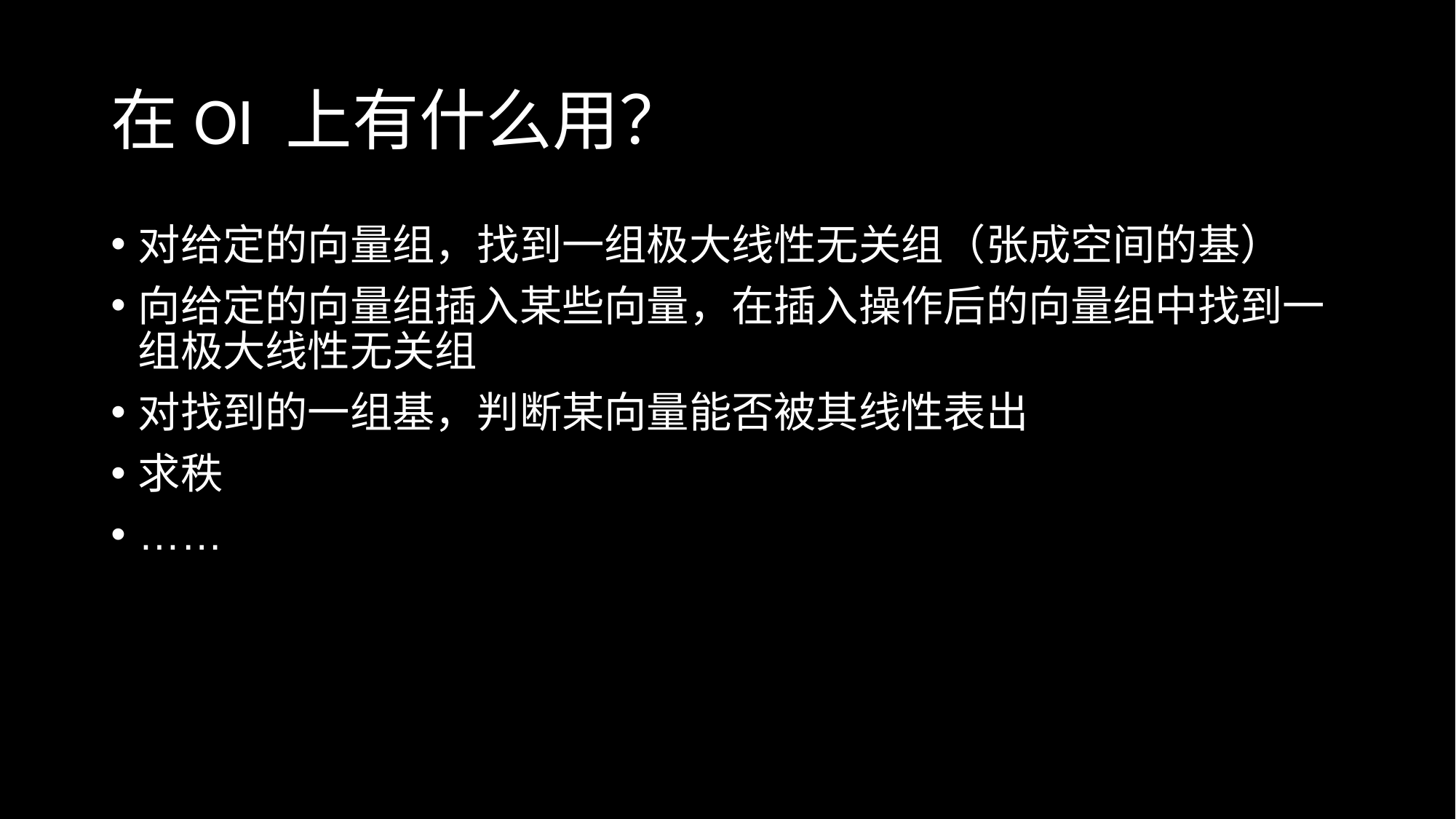

# 在OI 上有什么用？
对给定的向量组，找到一组极大线性无关组（张成空间的基）
向给定的向量组插入某些向量，在插入操作后的向量组中找到一组极大线性无关组
对找到的一组基，判断某向量能否被其线性表出
求秩
……